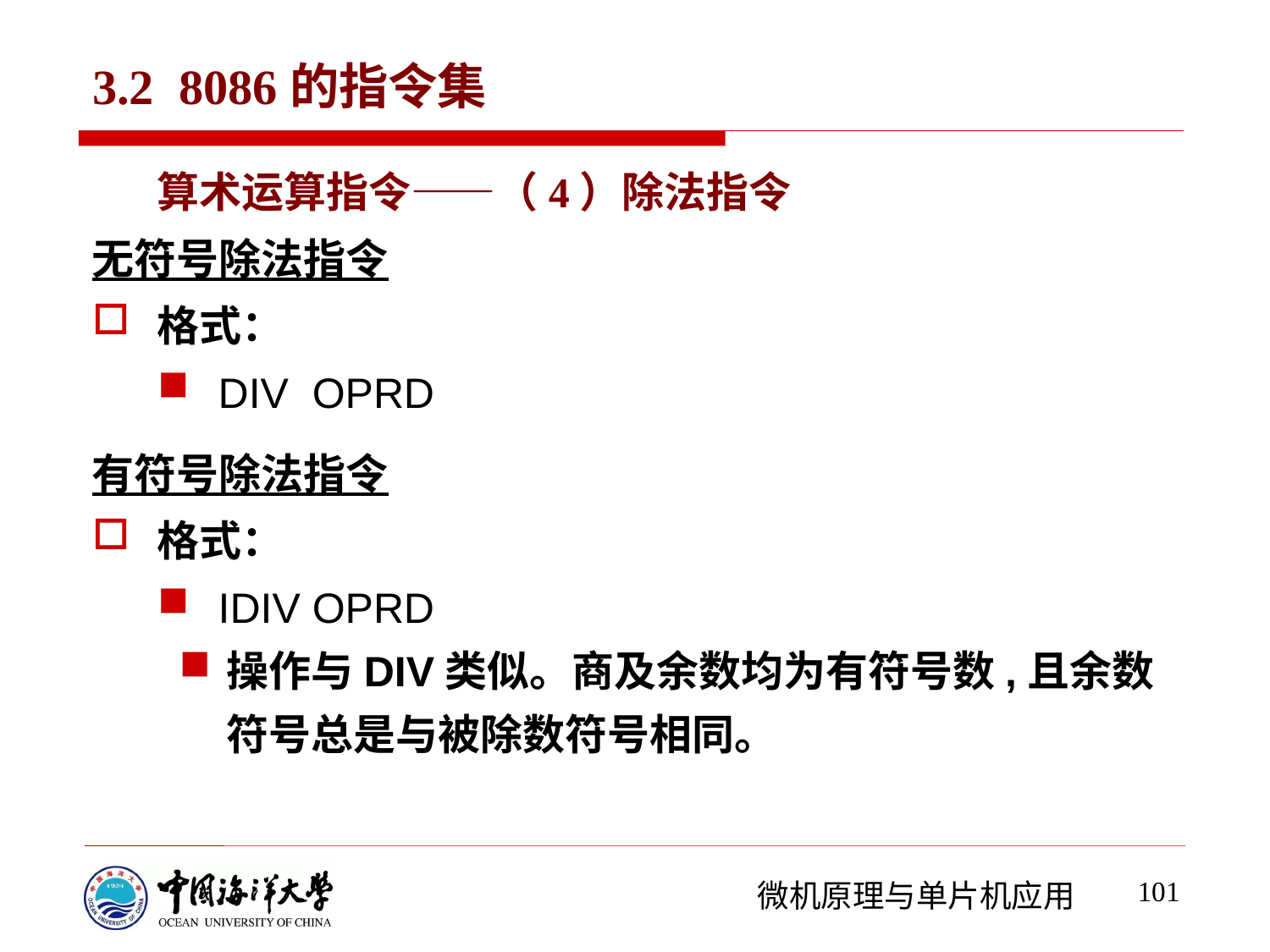

# 3.2  8086的指令集
算术运算指令——（4）除法指令
无符号除法指令
格式：
DIV  OPRD
有符号除法指令
格式：
IDIV OPRD
操作与DIV类似。商及余数均为有符号数,且余数符号总是与被除数符号相同。

101